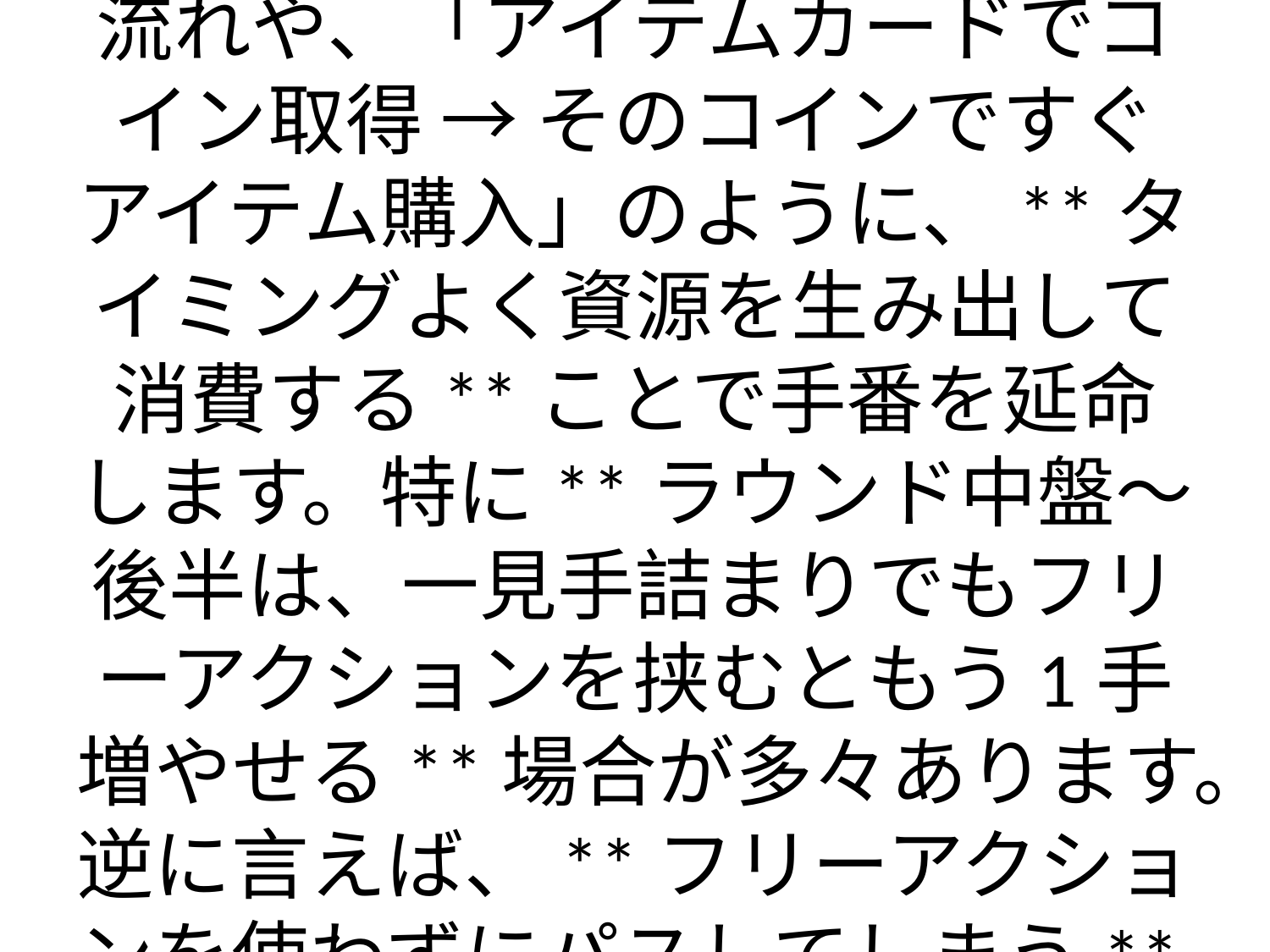

# - **行動順序と無料アクションの活用:** 資源を最大限活かすには**行動の順序**にも工夫が要ります。アルナックではカード使用や助手の効果など「フリーアクション（無料手番行動）」が存在し、これはメインの考古学者コマ配置とは別に好きなタイミングで使えます。上級者は**フリーアクションで資源を生み出し、それを即座にメインアクションに投入**するなど、手番内でのコンボを考えています。例えば「助手でコンパスを生産 → そのコンパスで即座に遺物カード購入」という流れや、「アイテムカードでコイン取得 → そのコインですぐアイテム購入」のように、**タイミングよく資源を生み出して消費する**ことで手番を延命します。特に**ラウンド中盤～後半は、一見手詰まりでもフリーアクションを挟むともう1手増やせる**場合が多々あります。逆に言えば、**フリーアクションを使わずにパスしてしまう**のは大きな損です。各ラウンド「もう動けない」と思う前に、**使っていないカード効果や助手、偶像の力が残っていないか**確認しましょう。上級者はここを見逃さず、最後の1資源までもぎ取って次のアクションに繋げています。